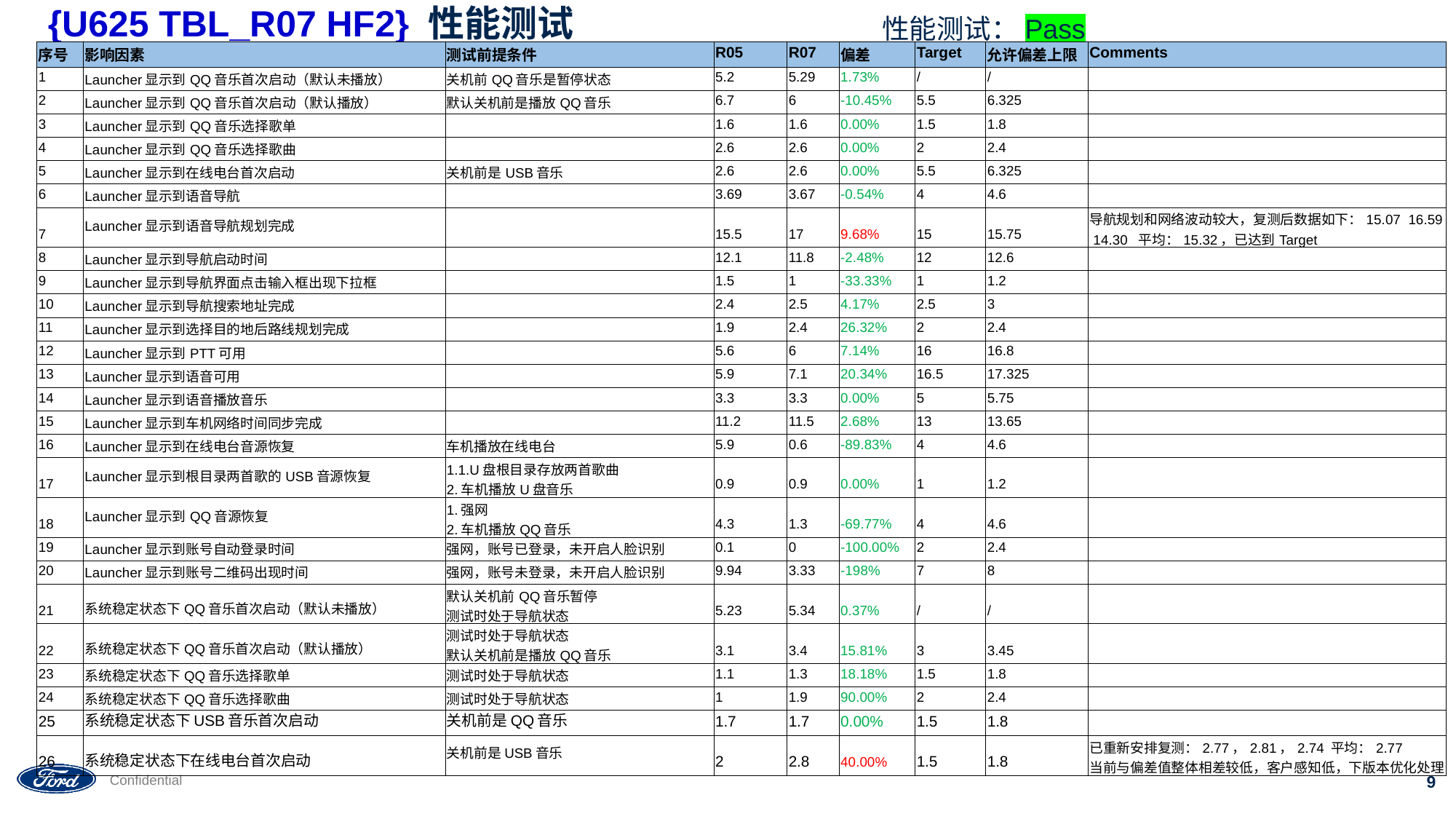

# {U625 TBL_R07 HF2} 性能测试
性能测试：Pass

| 序号 | 影响因素 | 测试前提条件 | R05 | R07 | 偏差 | Target | 允许偏差上限 | Comments |
| --- | --- | --- | --- | --- | --- | --- | --- | --- |
| 1 | Launcher显示到QQ音乐首次启动（默认未播放） | 关机前QQ音乐是暂停状态 | 5.2 | 5.29 | 1.73% | / | / |  |
| 2 | Launcher显示到QQ音乐首次启动（默认播放） | 默认关机前是播放QQ音乐 | 6.7 | 6 | -10.45% | 5.5 | 6.325 |  |
| 3 | Launcher显示到QQ音乐选择歌单 |  | 1.6 | 1.6 | 0.00% | 1.5 | 1.8 |  |
| 4 | Launcher显示到QQ音乐选择歌曲 |  | 2.6 | 2.6 | 0.00% | 2 | 2.4 |  |
| 5 | Launcher显示到在线电台首次启动 | 关机前是USB音乐 | 2.6 | 2.6 | 0.00% | 5.5 | 6.325 |  |
| 6 | Launcher显示到语音导航 |  | 3.69 | 3.67 | -0.54% | 4 | 4.6 |  |
| 7 | Launcher显示到语音导航规划完成 |  | 15.5 | 17 | 9.68% | 15 | 15.75 | 导航规划和网络波动较大，复测后数据如下：15.07 16.59 14.30 平均：15.32，已达到Target |
| 8 | Launcher显示到导航启动时间 |  | 12.1 | 11.8 | -2.48% | 12 | 12.6 |  |
| 9 | Launcher显示到导航界面点击输入框出现下拉框 |  | 1.5 | 1 | -33.33% | 1 | 1.2 |  |
| 10 | Launcher显示到导航搜索地址完成 |  | 2.4 | 2.5 | 4.17% | 2.5 | 3 |  |
| 11 | Launcher显示到选择目的地后路线规划完成 |  | 1.9 | 2.4 | 26.32% | 2 | 2.4 |  |
| 12 | Launcher显示到PTT可用 |  | 5.6 | 6 | 7.14% | 16 | 16.8 |  |
| 13 | Launcher显示到语音可用 |  | 5.9 | 7.1 | 20.34% | 16.5 | 17.325 |  |
| 14 | Launcher显示到语音播放音乐 |  | 3.3 | 3.3 | 0.00% | 5 | 5.75 |  |
| 15 | Launcher显示到车机网络时间同步完成 |  | 11.2 | 11.5 | 2.68% | 13 | 13.65 |  |
| 16 | Launcher显示到在线电台音源恢复 | 车机播放在线电台 | 5.9 | 0.6 | -89.83% | 4 | 4.6 |  |
| 17 | Launcher显示到根目录两首歌的USB音源恢复 | 1.1.U盘根目录存放两首歌曲 2.车机播放U盘音乐 | 0.9 | 0.9 | 0.00% | 1 | 1.2 |  |
| 18 | Launcher显示到QQ音源恢复 | 1.强网 2.车机播放QQ音乐 | 4.3 | 1.3 | -69.77% | 4 | 4.6 |  |
| 19 | Launcher显示到账号自动登录时间 | 强网，账号已登录，未开启人脸识别 | 0.1 | 0 | -100.00% | 2 | 2.4 |  |
| 20 | Launcher显示到账号二维码出现时间 | 强网，账号未登录，未开启人脸识别 | 9.94 | 3.33 | -198% | 7 | 8 |  |
| 21 | 系统稳定状态下QQ音乐首次启动（默认未播放） | 默认关机前QQ音乐暂停 测试时处于导航状态 | 5.23 | 5.34 | 0.37% | / | / |  |
| 22 | 系统稳定状态下QQ音乐首次启动（默认播放） | 测试时处于导航状态 默认关机前是播放QQ音乐 | 3.1 | 3.4 | 15.81% | 3 | 3.45 |  |
| 23 | 系统稳定状态下QQ音乐选择歌单 | 测试时处于导航状态 | 1.1 | 1.3 | 18.18% | 1.5 | 1.8 |  |
| 24 | 系统稳定状态下QQ音乐选择歌曲 | 测试时处于导航状态 | 1 | 1.9 | 90.00% | 2 | 2.4 |  |
| 25 | 系统稳定状态下USB音乐首次启动 | 关机前是QQ音乐 | 1.7 | 1.7 | 0.00% | 1.5 | 1.8 |  |
| 26 | 系统稳定状态下在线电台首次启动 | 关机前是USB音乐 | 2 | 2.8 | 40.00% | 1.5 | 1.8 | 已重新安排复测：2.77，2.81，2.74 平均：2.77 当前与偏差值整体相差较低，客户感知低，下版本优化处理 |